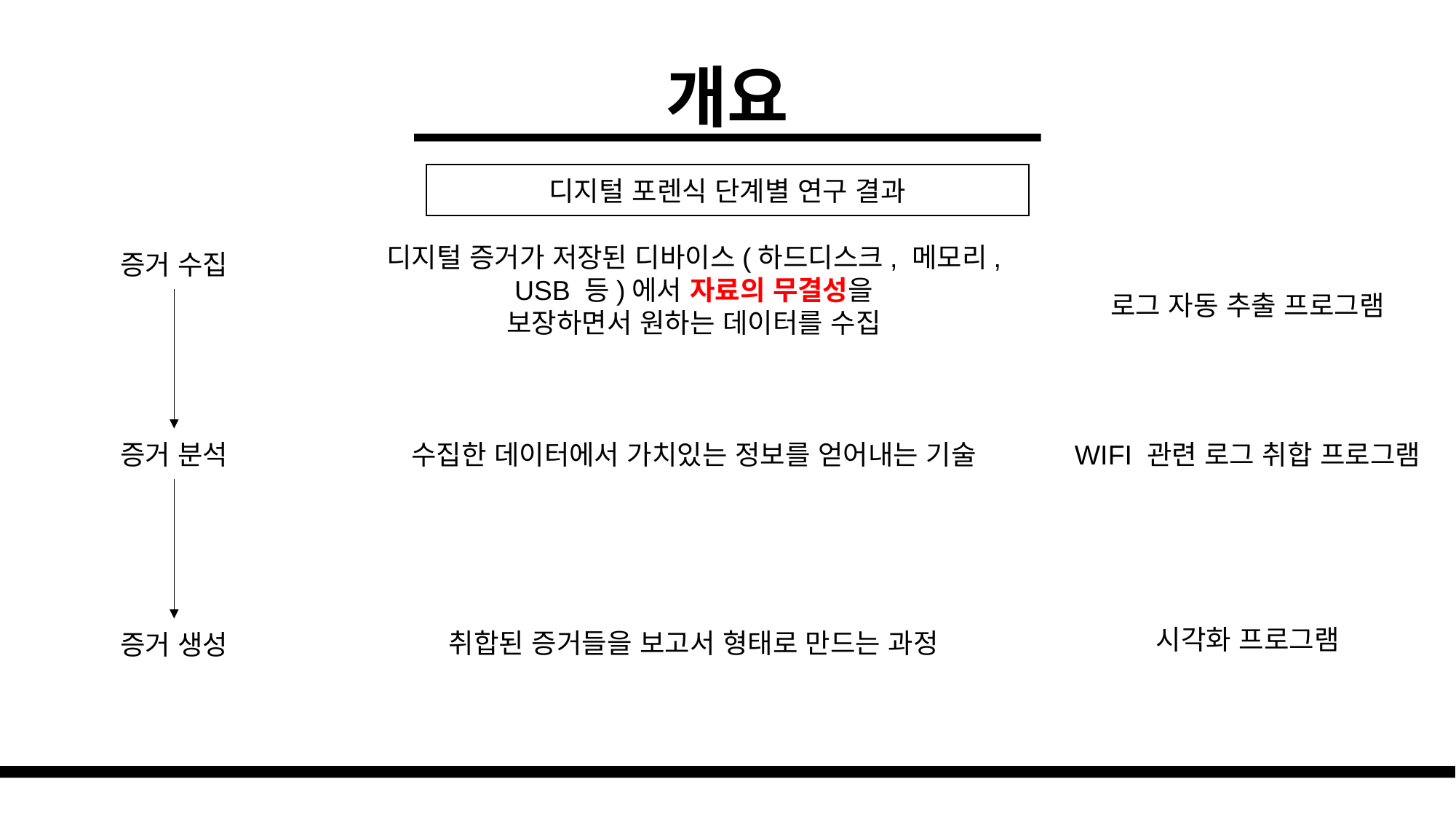

개요

디지털 포렌식 단계별 연구 결과
증거 수집
디지털 증거가 저장된 디바이스(하드디스크, 메모리, USB 등)에서 자료의 무결성을
보장하면서 원하는 데이터를 수집
로그 자동 추출 프로그램
증거 분석
수집한 데이터에서 가치있는 정보를 얻어내는 기술
WIFI 관련 로그 취합 프로그램
시각화 프로그램
취합된 증거들을 보고서 형태로 만드는 과정
증거 생성